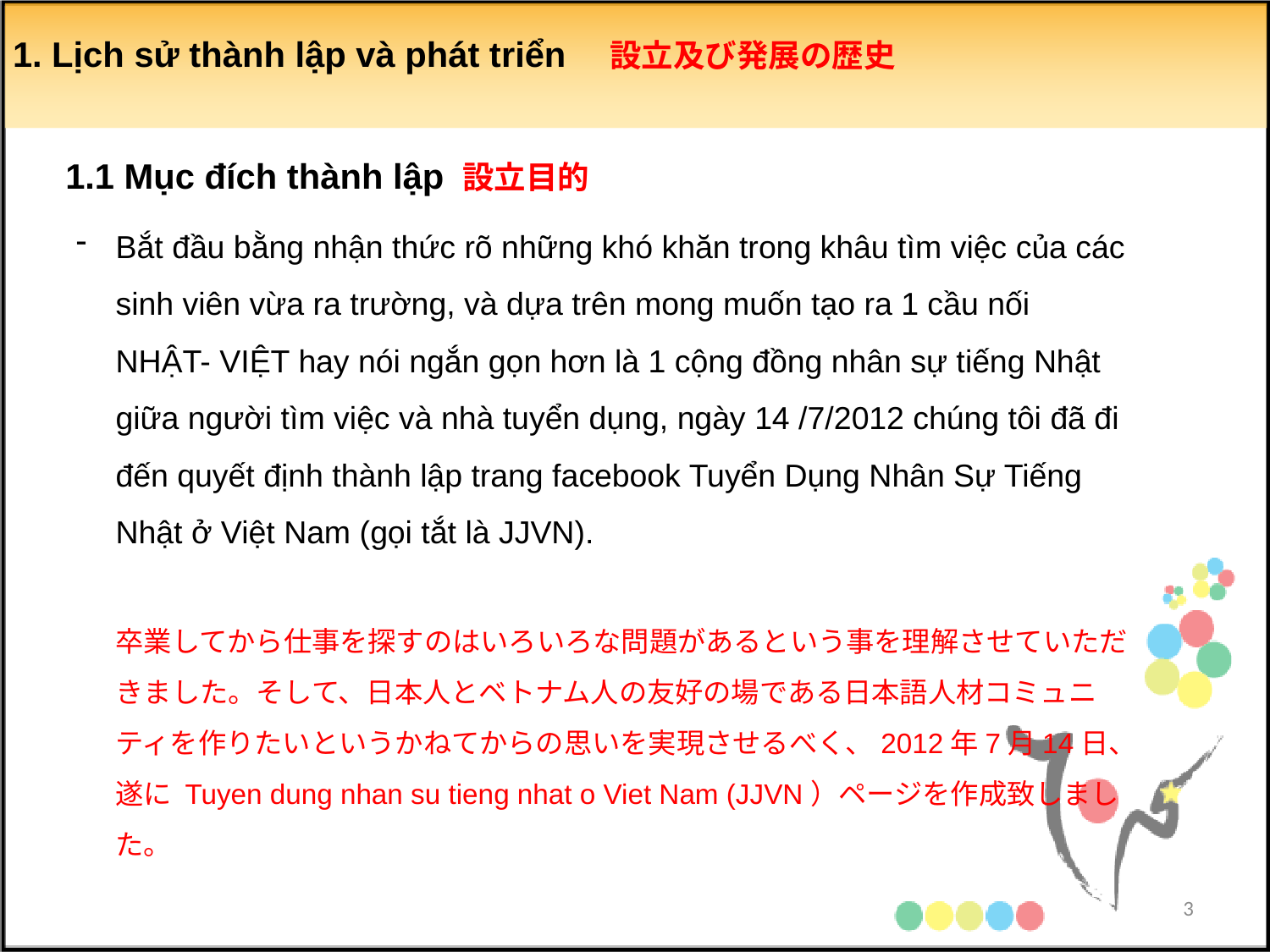

1. Lịch sử thành lập và phát triển　設立及び発展の歴史
1.1 Mục đích thành lập 設立目的
Bắt đầu bằng nhận thức rõ những khó khăn trong khâu tìm việc của các sinh viên vừa ra trường, và dựa trên mong muốn tạo ra 1 cầu nối  NHẬT- VIỆT hay nói ngắn gọn hơn là 1 cộng đồng nhân sự tiếng Nhật giữa người tìm việc và nhà tuyển dụng, ngày 14 /7/2012 chúng tôi đã đi đến quyết định thành lập trang facebook Tuyển Dụng Nhân Sự Tiếng Nhật ở Việt Nam (gọi tắt là JJVN).
卒業してから仕事を探すのはいろいろな問題があるという事を理解させていただきました。そして、日本人とベトナム人の友好の場である日本語人材コミュニティを作りたいというかねてからの思いを実現させるべく、2012年7月14日、遂に Tuyen dung nhan su tieng nhat o Viet Nam (JJVN）ページを作成致しました。
3